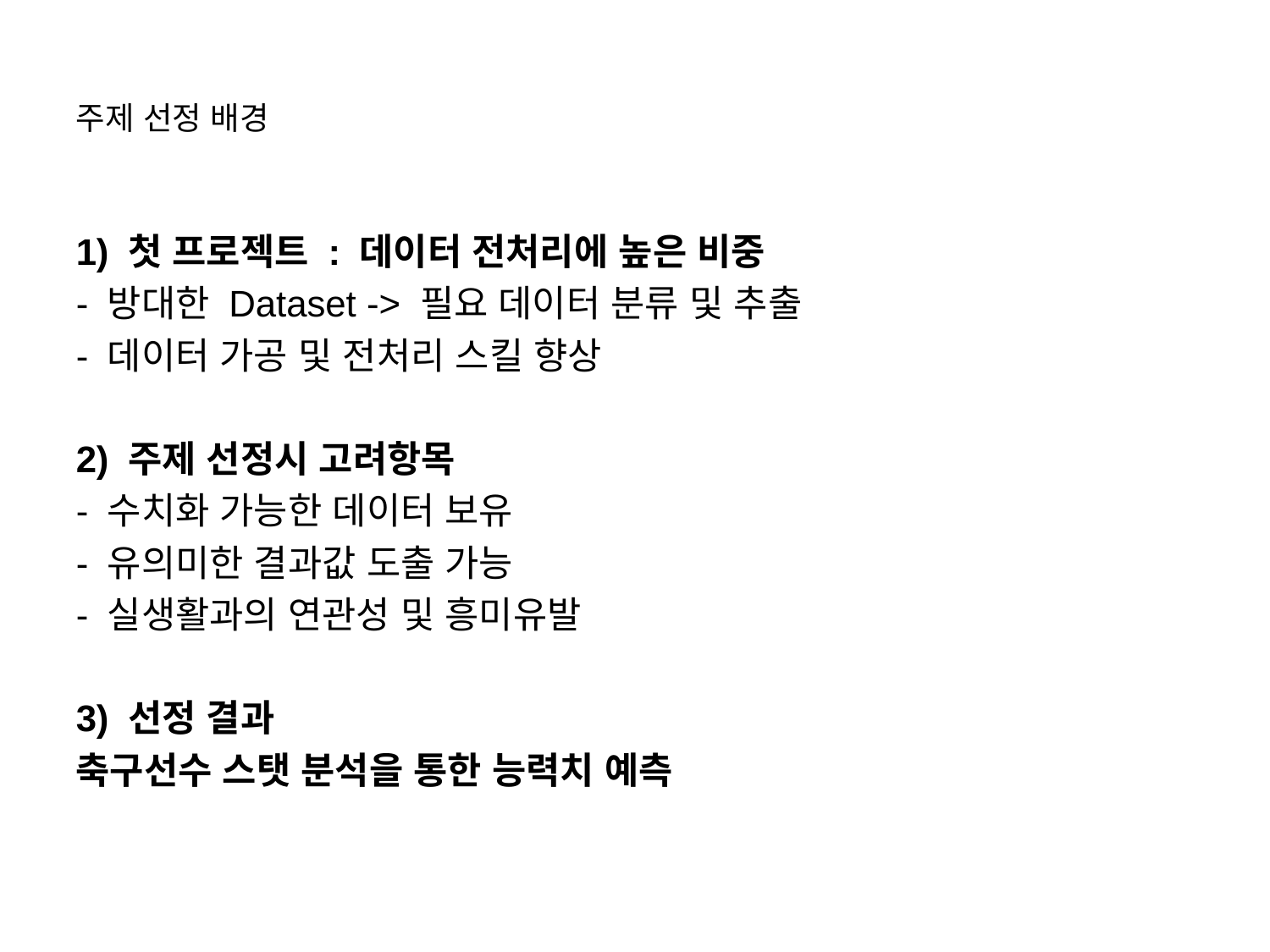

# 주제 선정 배경
1) 첫 프로젝트 : 데이터 전처리에 높은 비중
- 방대한 Dataset -> 필요 데이터 분류 및 추출
- 데이터 가공 및 전처리 스킬 향상

2) 주제 선정시 고려항목
- 수치화 가능한 데이터 보유
- 유의미한 결과값 도출 가능
- 실생활과의 연관성 및 흥미유발

3) 선정 결과
축구선수 스탯 분석을 통한 능력치 예측